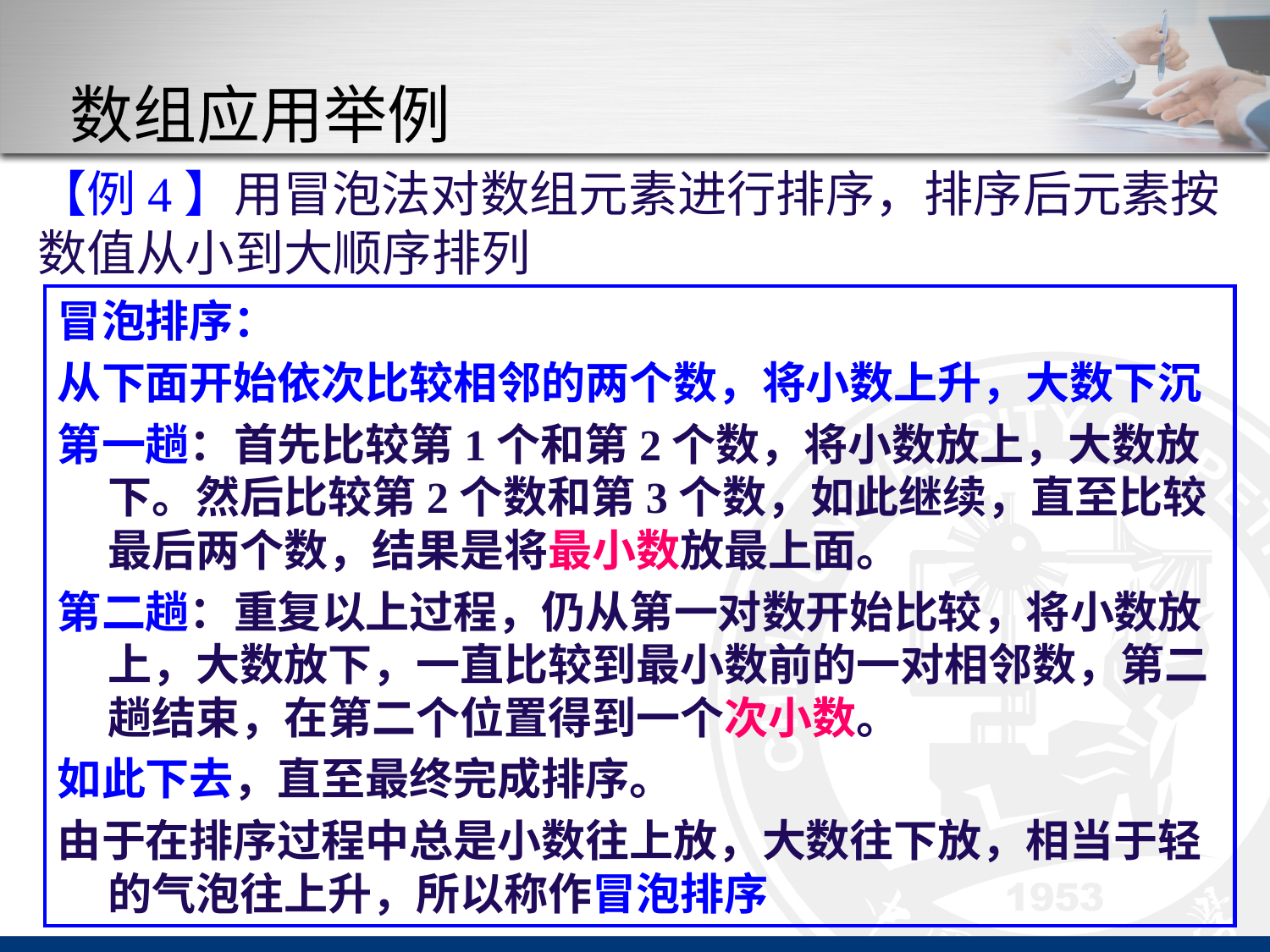

# 数组应用举例
【例4】用冒泡法对数组元素进行排序，排序后元素按数值从小到大顺序排列
冒泡排序：
从下面开始依次比较相邻的两个数，将小数上升，大数下沉
第一趟：首先比较第1个和第2个数，将小数放上，大数放下。然后比较第2个数和第3个数，如此继续，直至比较最后两个数，结果是将最小数放最上面。
第二趟：重复以上过程，仍从第一对数开始比较，将小数放上，大数放下，一直比较到最小数前的一对相邻数，第二趟结束，在第二个位置得到一个次小数。
如此下去，直至最终完成排序。
由于在排序过程中总是小数往上放，大数往下放，相当于轻的气泡往上升，所以称作冒泡排序